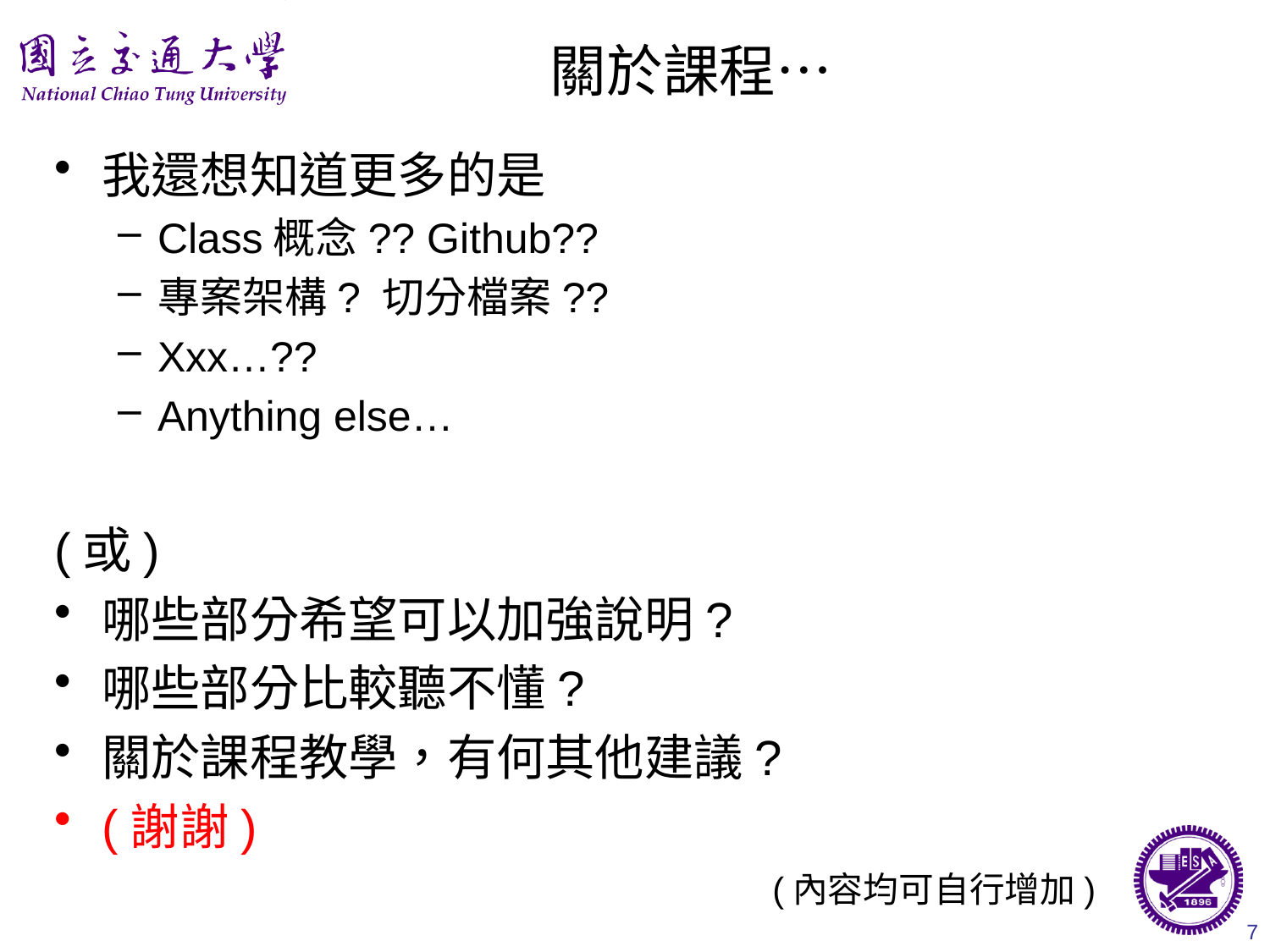

# 關於課程…
我還想知道更多的是
Class概念?? Github??
專案架構? 切分檔案??
Xxx…??
Anything else…

(或)
哪些部分希望可以加強說明?
哪些部分比較聽不懂?
關於課程教學，有何其他建議?
(謝謝)
(內容均可自行增加)
7